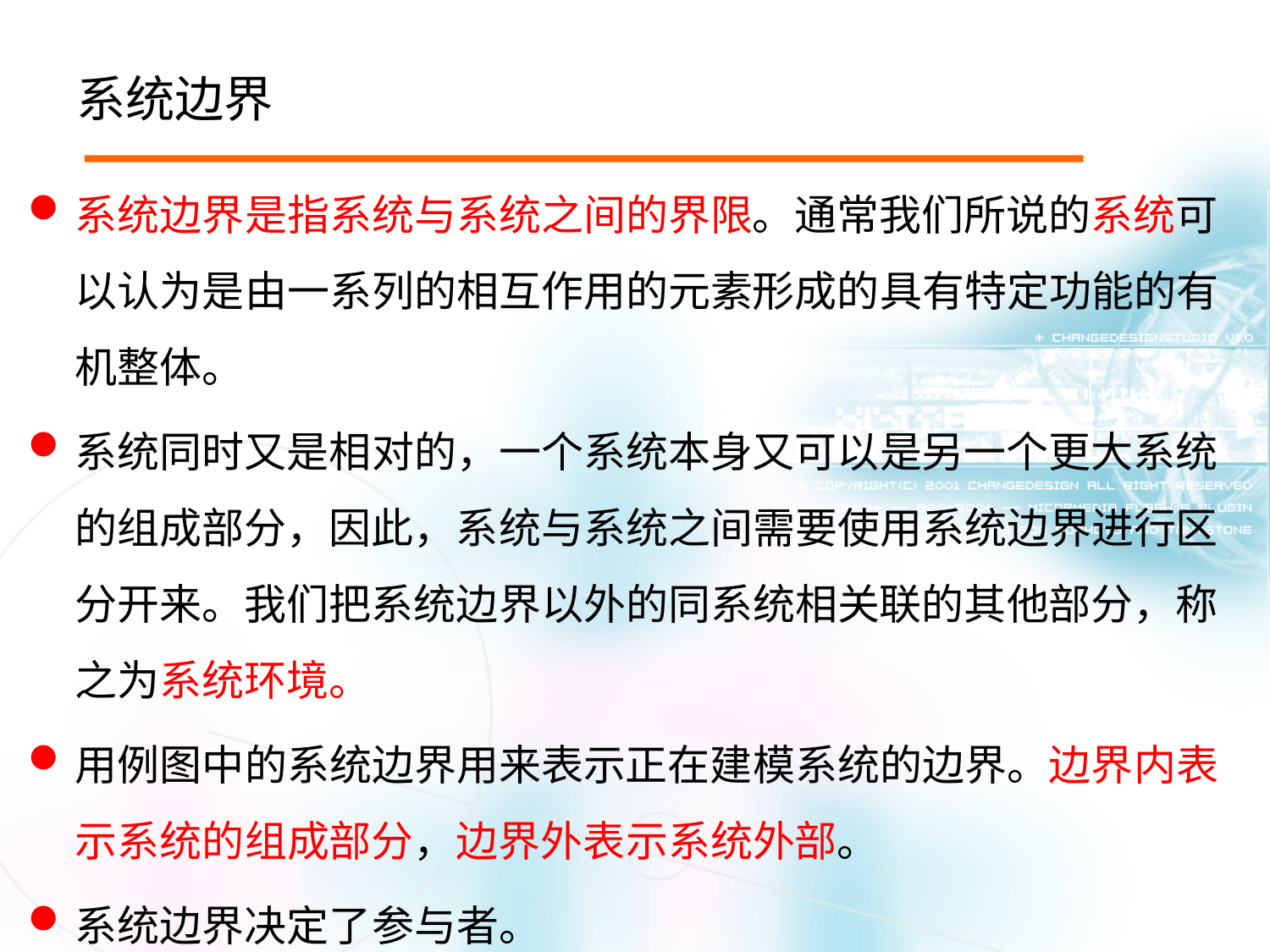

# 系统边界
系统边界是指系统与系统之间的界限。通常我们所说的系统可以认为是由一系列的相互作用的元素形成的具有特定功能的有机整体。
系统同时又是相对的，一个系统本身又可以是另一个更大系统的组成部分，因此，系统与系统之间需要使用系统边界进行区分开来。我们把系统边界以外的同系统相关联的其他部分，称之为系统环境。
用例图中的系统边界用来表示正在建模系统的边界。边界内表示系统的组成部分，边界外表示系统外部。
系统边界决定了参与者。